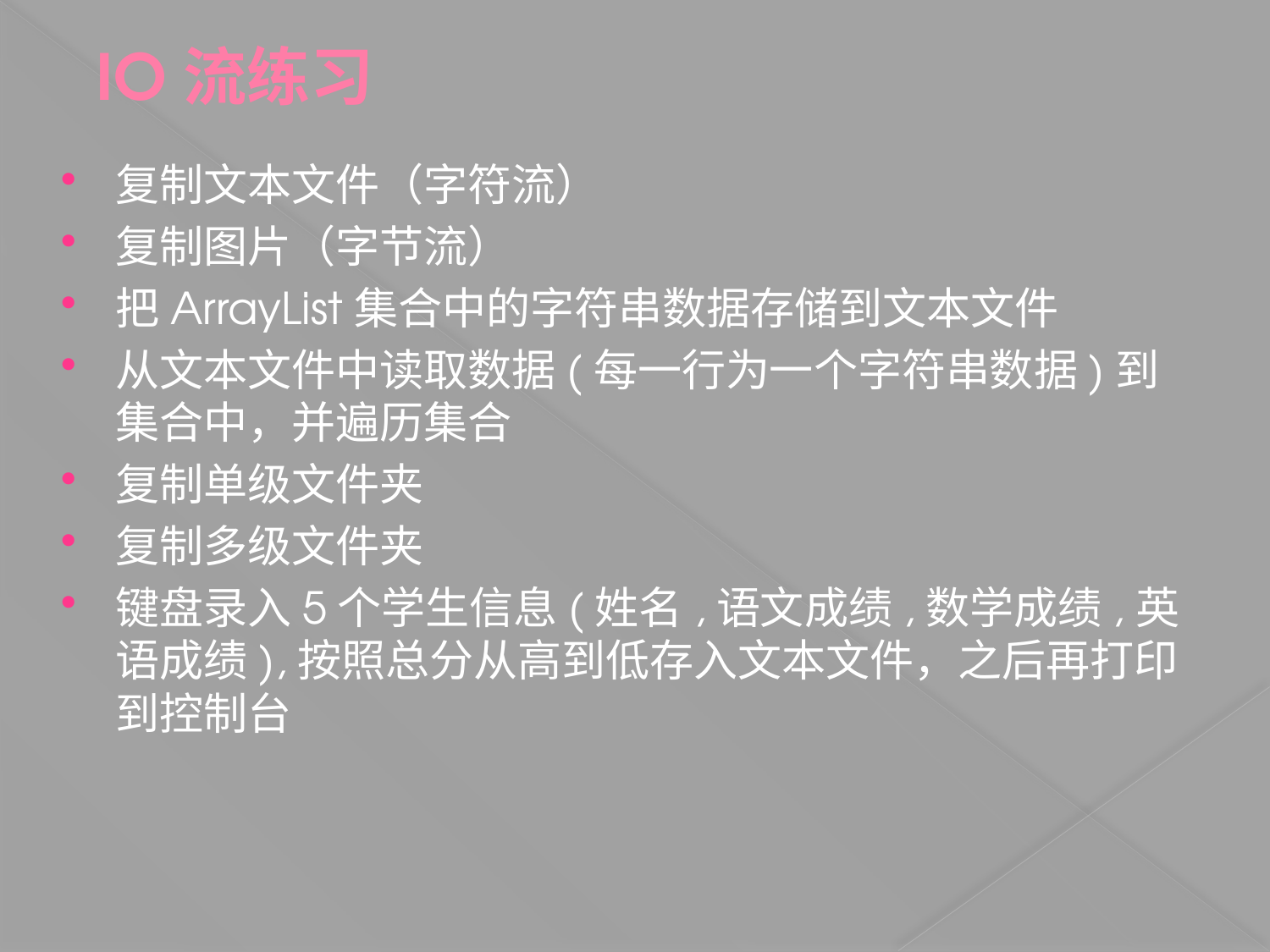

# IO流练习
复制文本文件（字符流）
复制图片（字节流）
把ArrayList集合中的字符串数据存储到文本文件
从文本文件中读取数据(每一行为一个字符串数据)到集合中，并遍历集合
复制单级文件夹
复制多级文件夹
键盘录入5个学生信息(姓名,语文成绩,数学成绩,英语成绩),按照总分从高到低存入文本文件，之后再打印到控制台